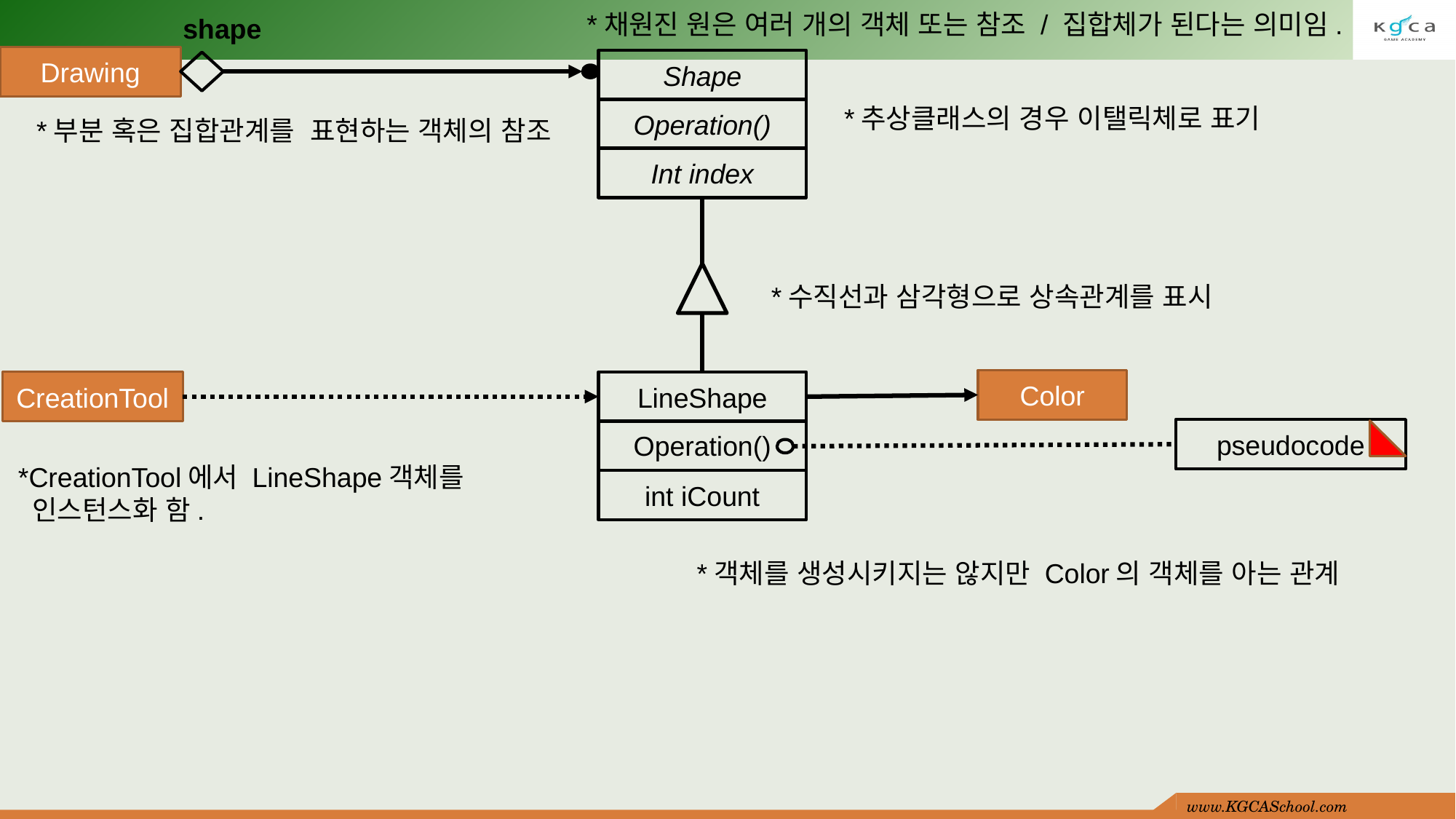

*채원진 원은 여러 개의 객체 또는 참조 / 집합체가 된다는 의미임.
shape
Drawing
Shape

*추상클래스의 경우 이탤릭체로 표기
Operation()
*부분 혹은 집합관계를  표현하는 객체의 참조
Int index

*수직선과 삼각형으로 상속관계를 표시
Color
CreationTool
LineShape
pseudocode
Operation()

*CreationTool에서 LineShape객체를
 인스턴스화 함.
int iCount
*객체를 생성시키지는 않지만 Color의 객체를 아는 관계